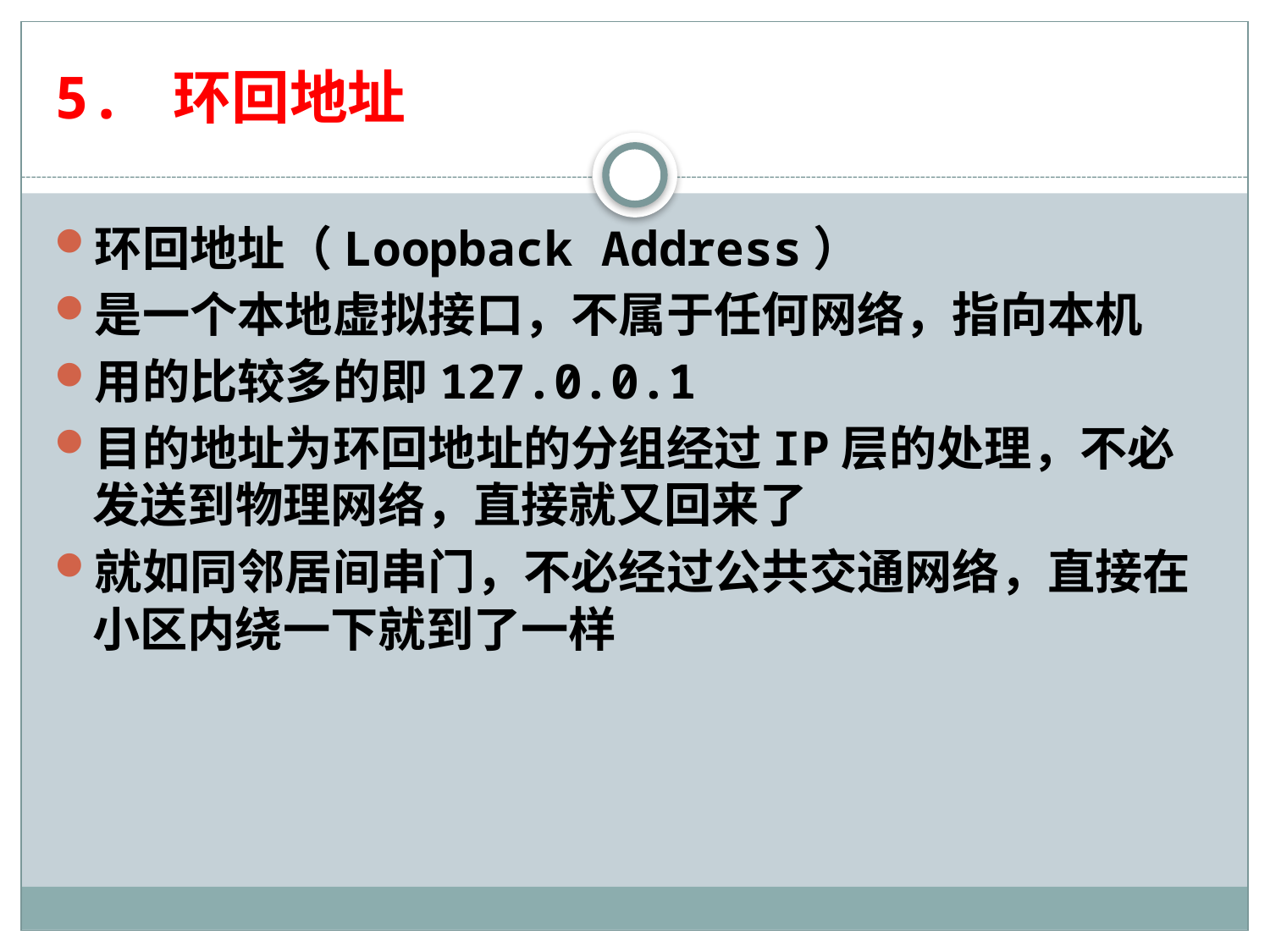

# 5. 环回地址
环回地址（Loopback Address）
是一个本地虚拟接口，不属于任何网络，指向本机
用的比较多的即127.0.0.1
目的地址为环回地址的分组经过IP层的处理，不必发送到物理网络，直接就又回来了
就如同邻居间串门，不必经过公共交通网络，直接在小区内绕一下就到了一样